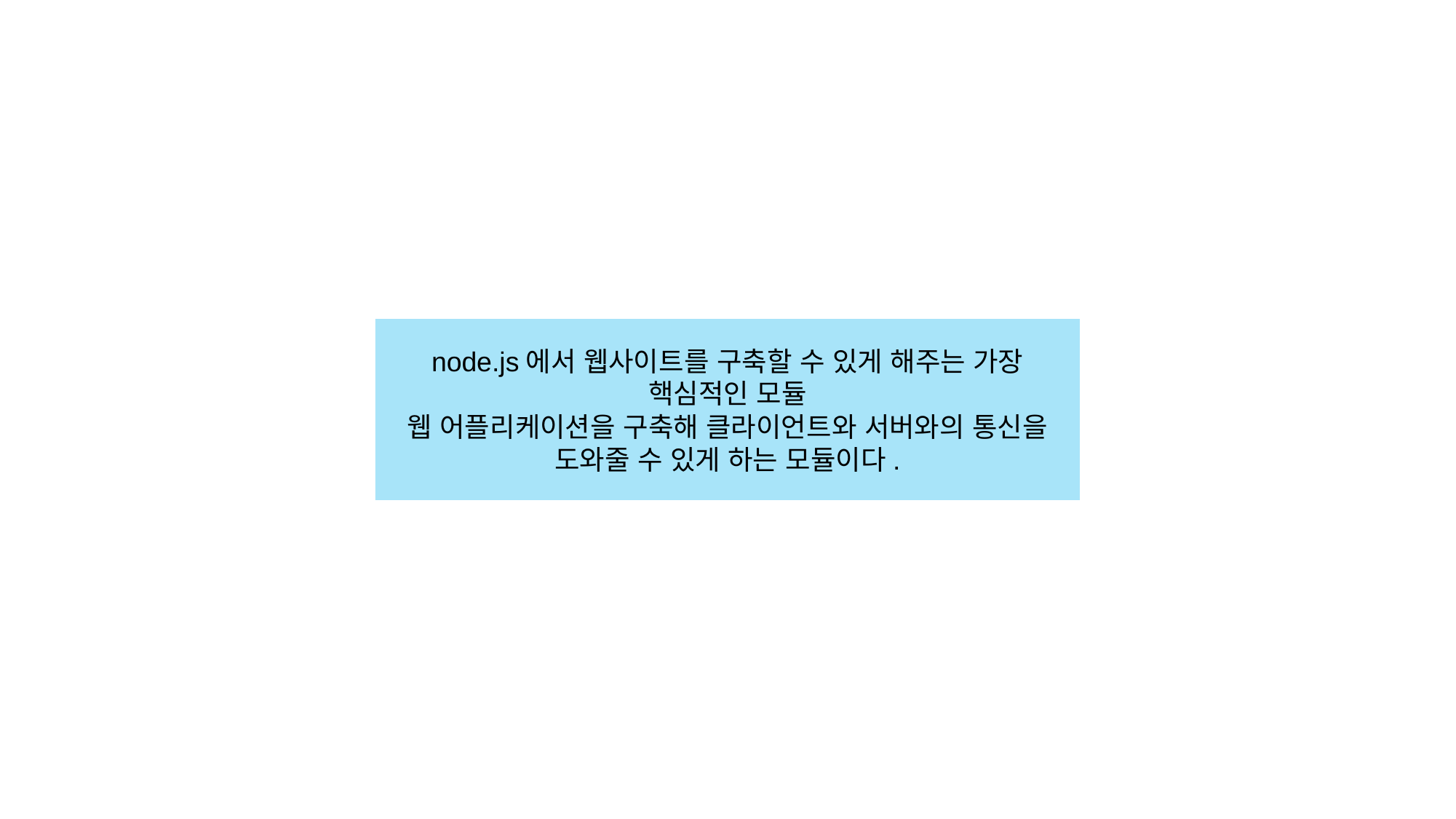

node.js에서 웹사이트를 구축할 수 있게 해주는 가장 핵심적인 모듈
웹 어플리케이션을 구축해 클라이언트와 서버와의 통신을 도와줄 수 있게 하는 모듈이다.